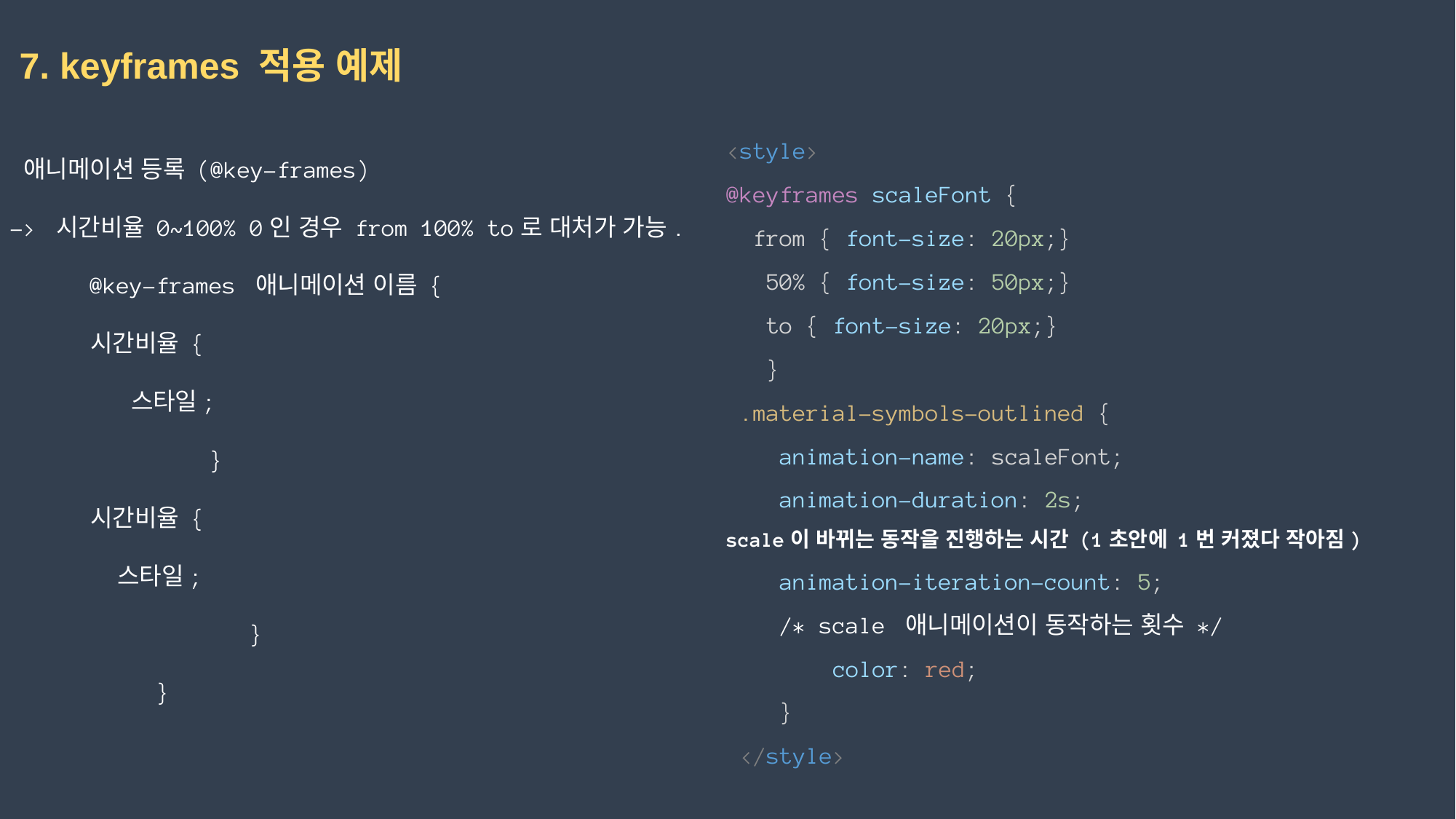

7. keyframes 적용 예제
<style>
@keyframes scaleFont {
  from { font-size: 20px;}
   50% { font-size: 50px;}
   to { font-size: 20px;}
   }
 .material-symbols-outlined {
    animation-name: scaleFont;
    animation-duration: 2s;
scale이 바뀌는 동작을 진행하는 시간 (1초안에 1번 커졌다 작아짐)
    animation-iteration-count: 5;
    /* scale 애니메이션이 동작하는 횟수 */
        color: red;
    }
 </style>
 애니메이션 등록 (@key-frames)
-> 시간비율 0~100% 0인 경우 from 100% to로 대처가 가능.
      @key-frames 애니메이션 이름 {
           시간비율 {
                 스타일;
               }
           시간비율 {
               스타일;
                  }
           }

2023-02-17
권민지